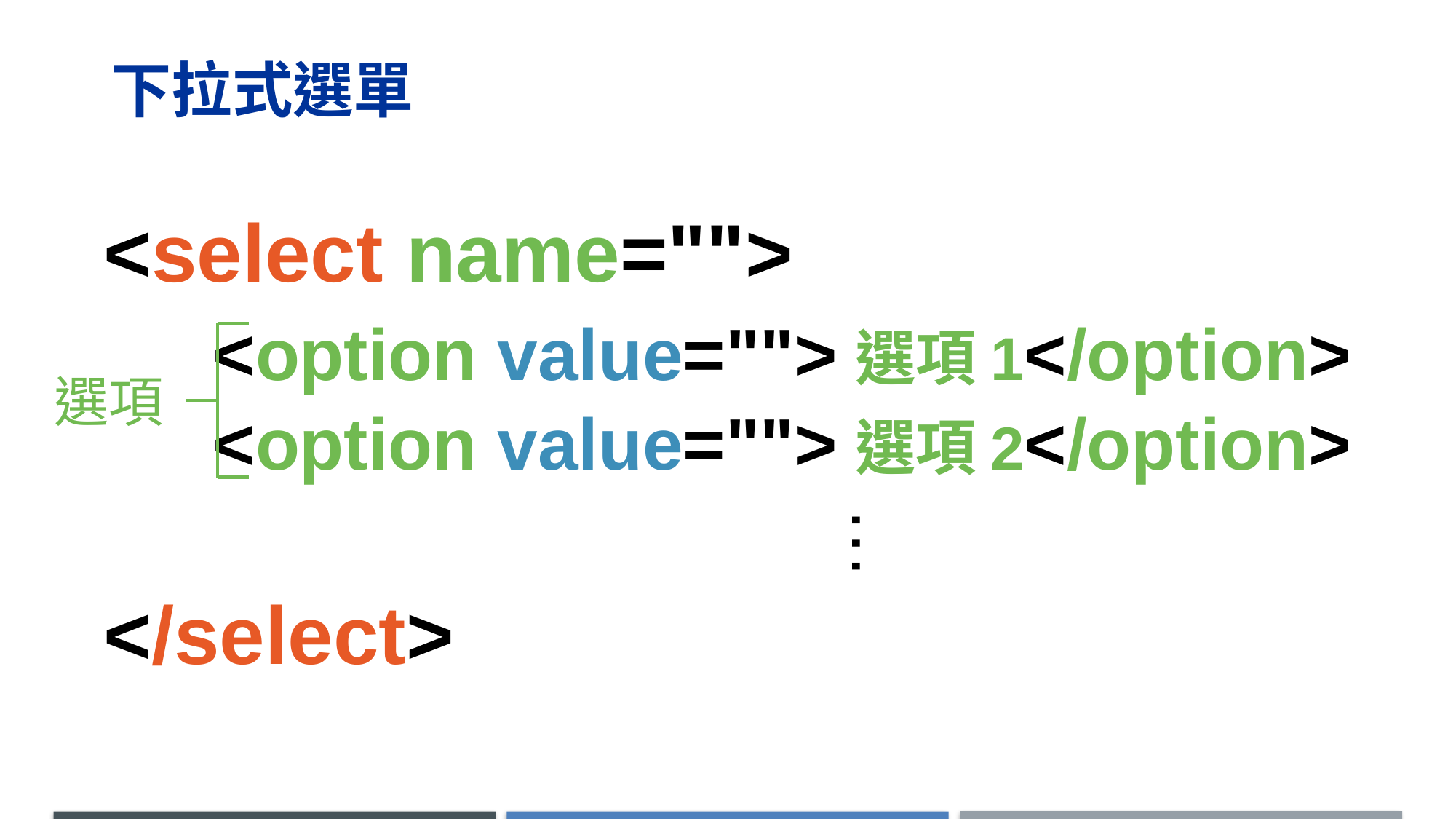

# 下拉式選單
<select name="">
	<option value="">選項1</option>
	<option value="">選項2</option>

</select>
選項
…